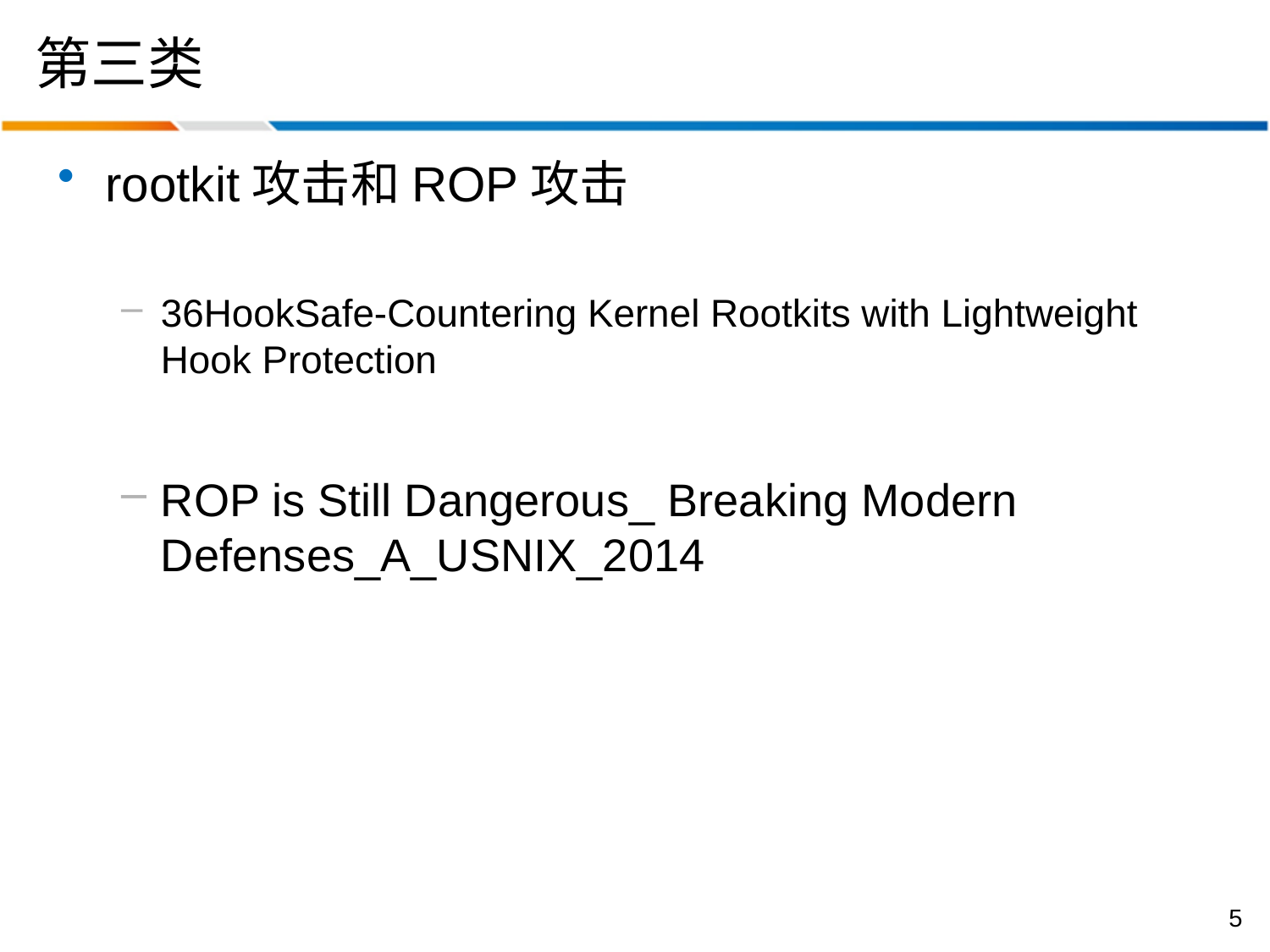

# 第三类
rootkit攻击和ROP攻击

36HookSafe-Countering Kernel Rootkits with Lightweight Hook Protection

ROP is Still Dangerous_ Breaking Modern Defenses_A_USNIX_2014
5